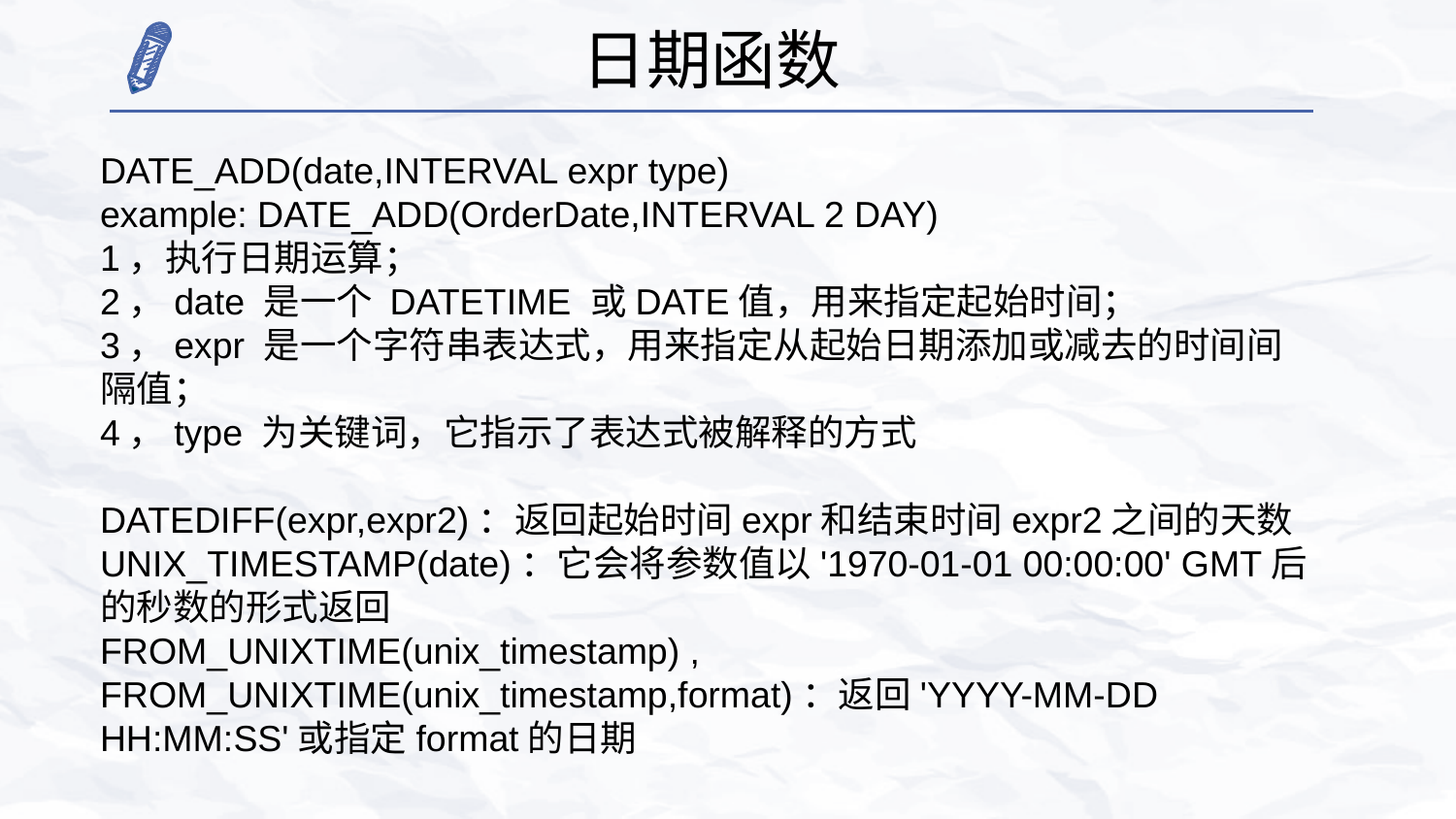

日期函数

DATE_ADD(date,INTERVAL expr type)
example: DATE_ADD(OrderDate,INTERVAL 2 DAY)
1，执行日期运算；
2，date 是一个 DATETIME 或DATE值，用来指定起始时间；
3，expr 是一个字符串表达式，用来指定从起始日期添加或减去的时间间隔值；
4，type 为关键词，它指示了表达式被解释的方式

DATEDIFF(expr,expr2)：返回起始时间expr和结束时间expr2之间的天数
UNIX_TIMESTAMP(date)：它会将参数值以'1970-01-01 00:00:00' GMT后的秒数的形式返回
FROM_UNIXTIME(unix_timestamp) , FROM_UNIXTIME(unix_timestamp,format)：返回'YYYY-MM-DD HH:MM:SS'或指定format的日期